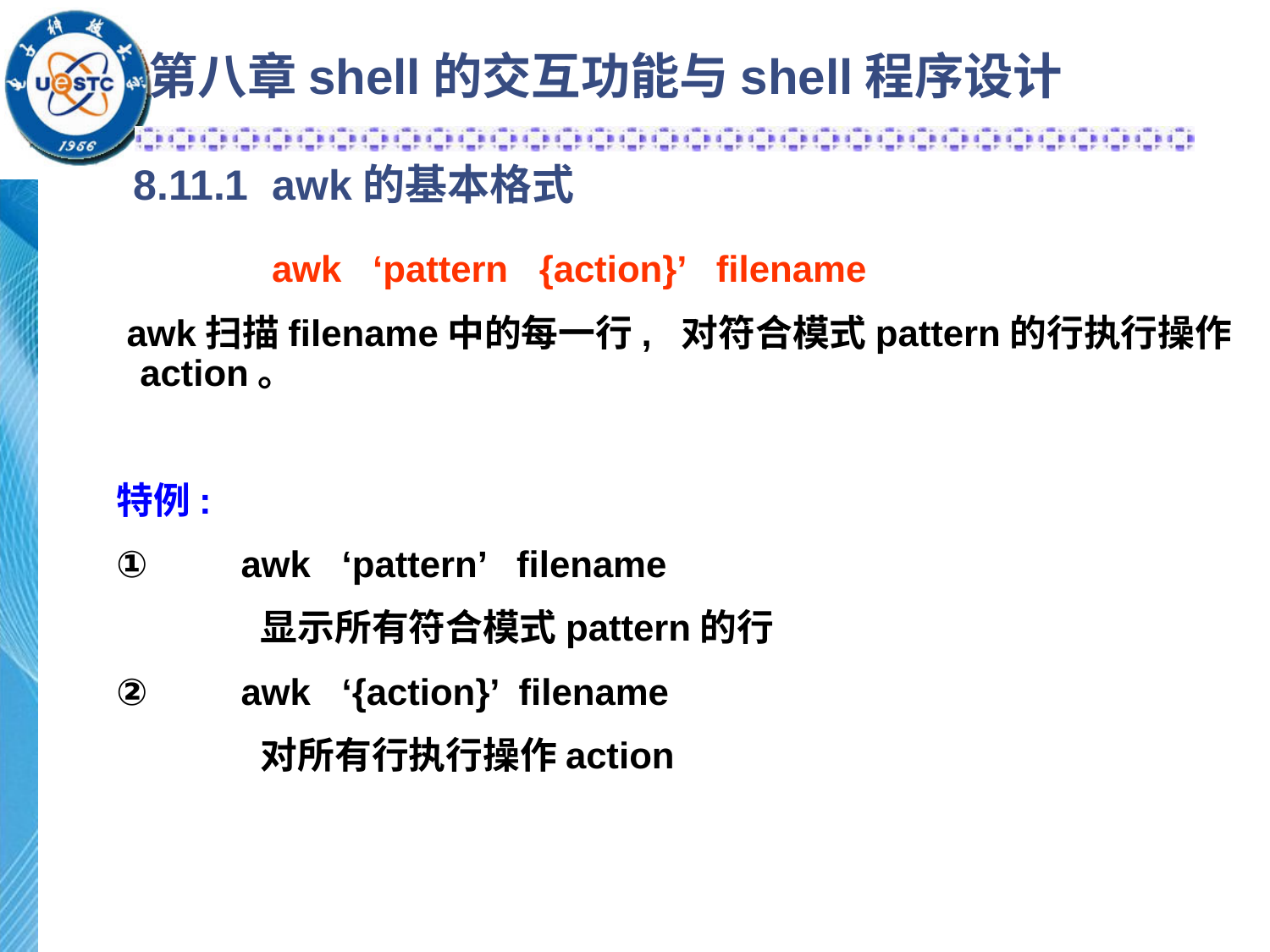

第八章shell的交互功能与shell程序设计
8.11.1  awk的基本格式
               awk   ‘pattern   {action}’   filename
 awk扫描filename中的每一行,  对符合模式pattern的行执行操作action。

特例:
①         awk   ‘pattern’   filename
                显示所有符合模式pattern的行
②         awk   ‘{action}’  filename
                对所有行执行操作action